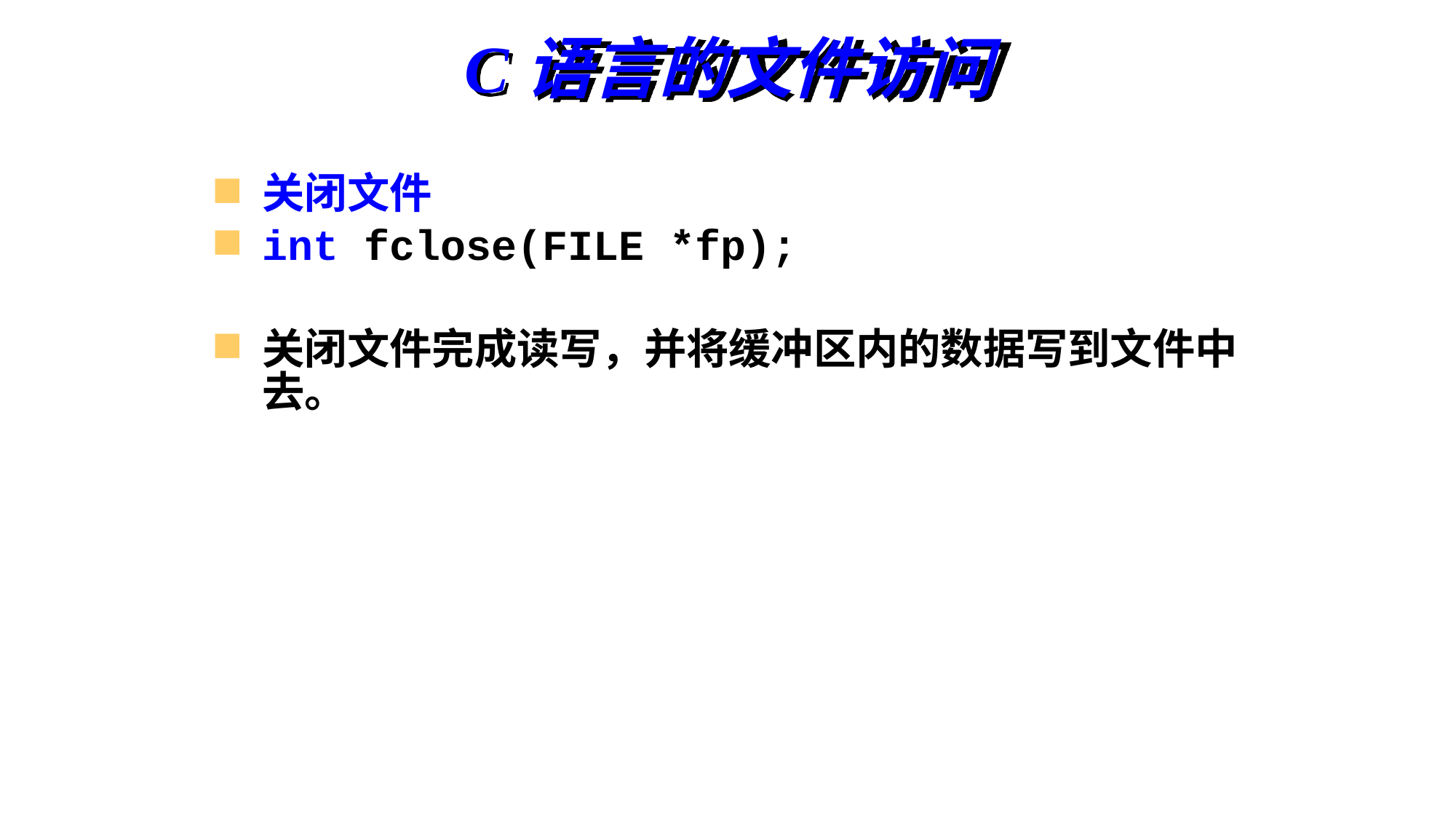

# C语言的文件访问
关闭文件
int fclose(FILE *fp);

关闭文件完成读写，并将缓冲区内的数据写到文件中去。